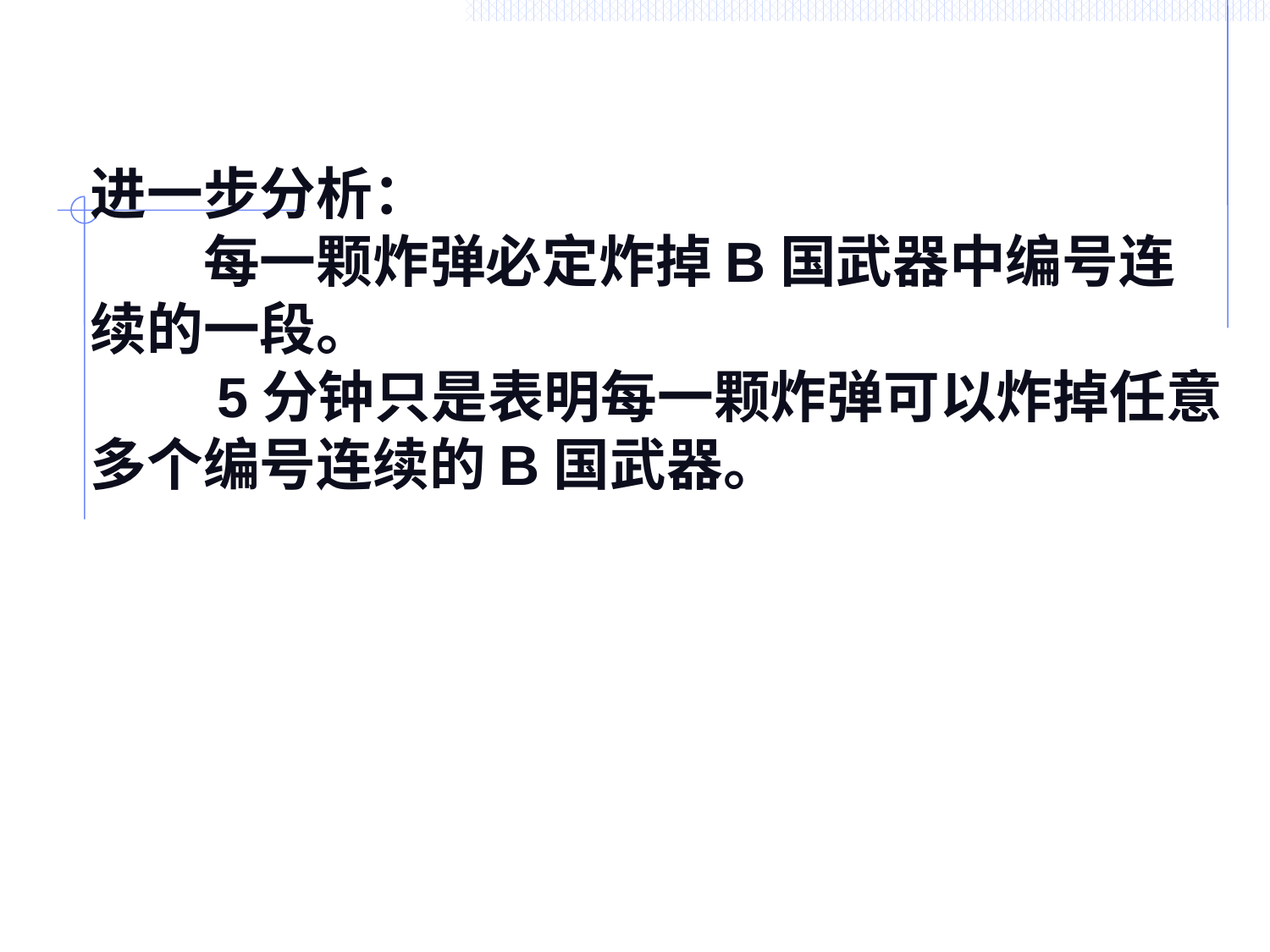

进一步分析：
　　每一颗炸弹必定炸掉B国武器中编号连续的一段。
　　5分钟只是表明每一颗炸弹可以炸掉任意多个编号连续的B国武器。